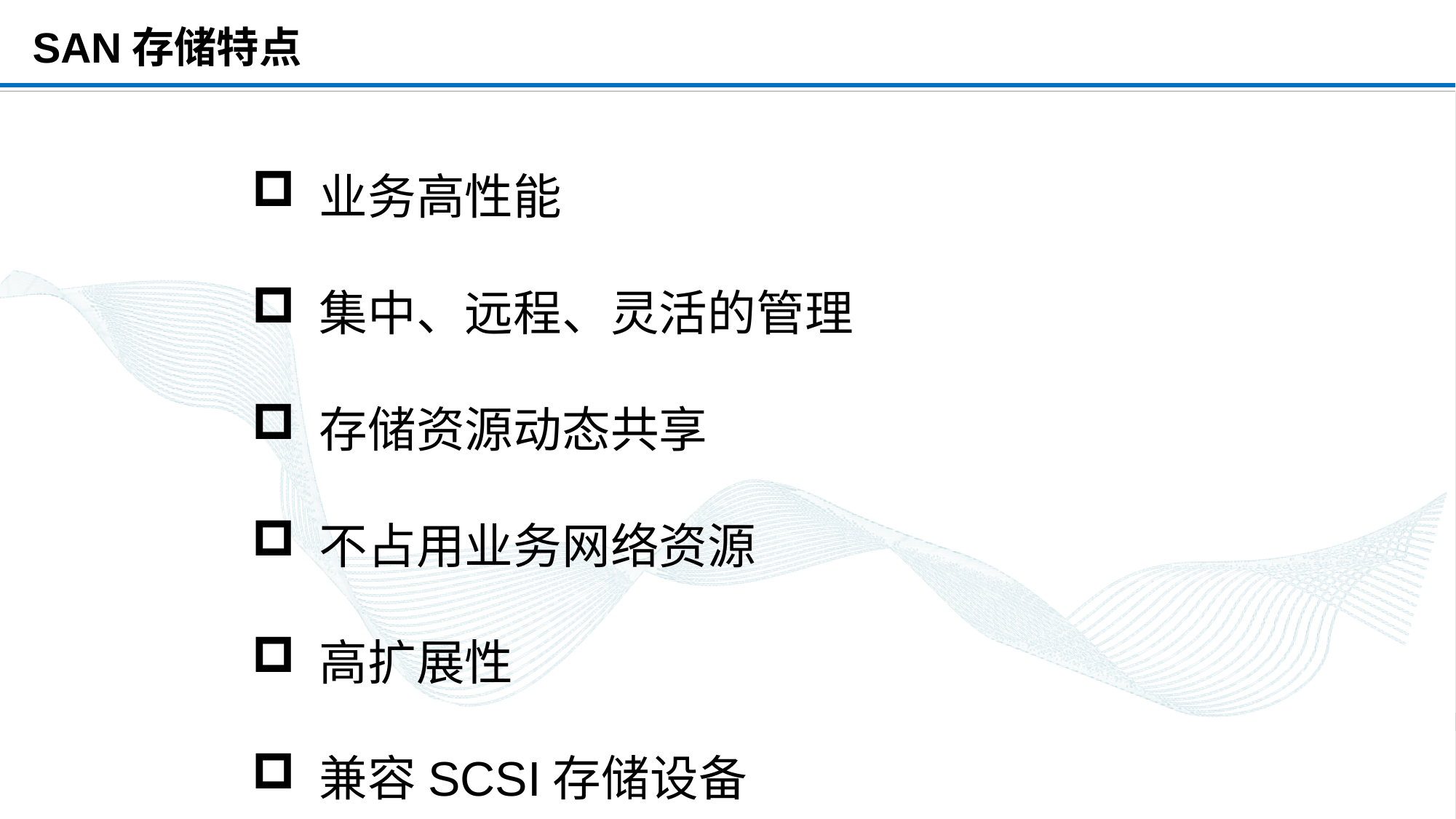

# SAN存储特点
 业务高性能
 集中、远程、灵活的管理
 存储资源动态共享
 不占用业务网络资源
 高扩展性
 兼容SCSI存储设备